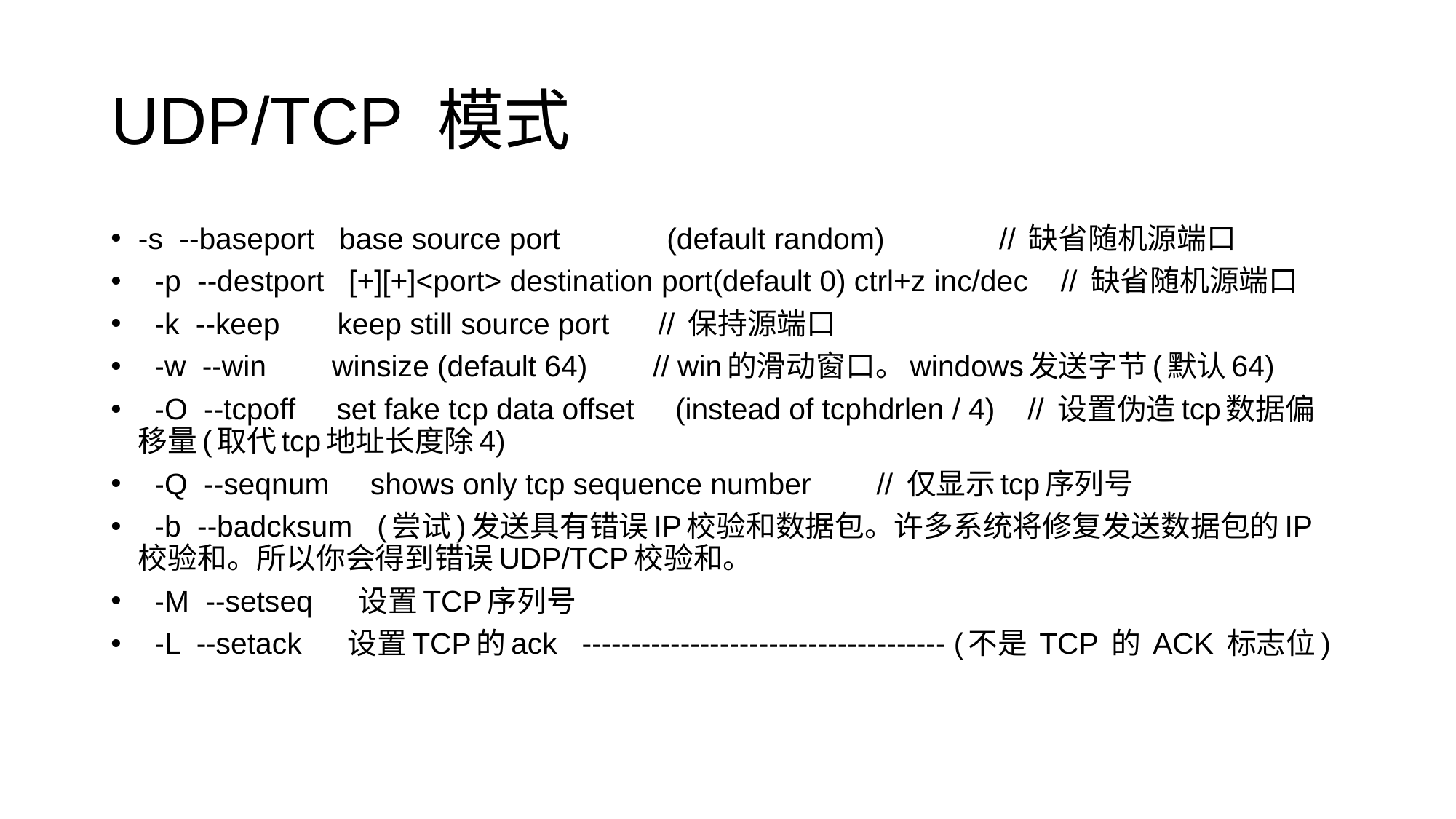

# UDP/TCP 模式
-s  --baseport   base source port             (default random)              // 缺省随机源端口
  -p  --destport   [+][+]<port> destination port(default 0) ctrl+z inc/dec    // 缺省随机源端口
  -k  --keep       keep still source port      // 保持源端口
  -w  --win        winsize (default 64)        // win的滑动窗口。windows发送字节(默认64)
  -O  --tcpoff     set fake tcp data offset     (instead of tcphdrlen / 4)    // 设置伪造tcp数据偏移量(取代tcp地址长度除4)
  -Q  --seqnum     shows only tcp sequence number        // 仅显示tcp序列号
  -b  --badcksum   (尝试)发送具有错误IP校验和数据包。许多系统将修复发送数据包的IP校验和。所以你会得到错误UDP/TCP校验和。
  -M  --setseq     设置TCP序列号
  -L  --setack     设置TCP的ack   ------------------------------------- (不是 TCP 的 ACK 标志位)